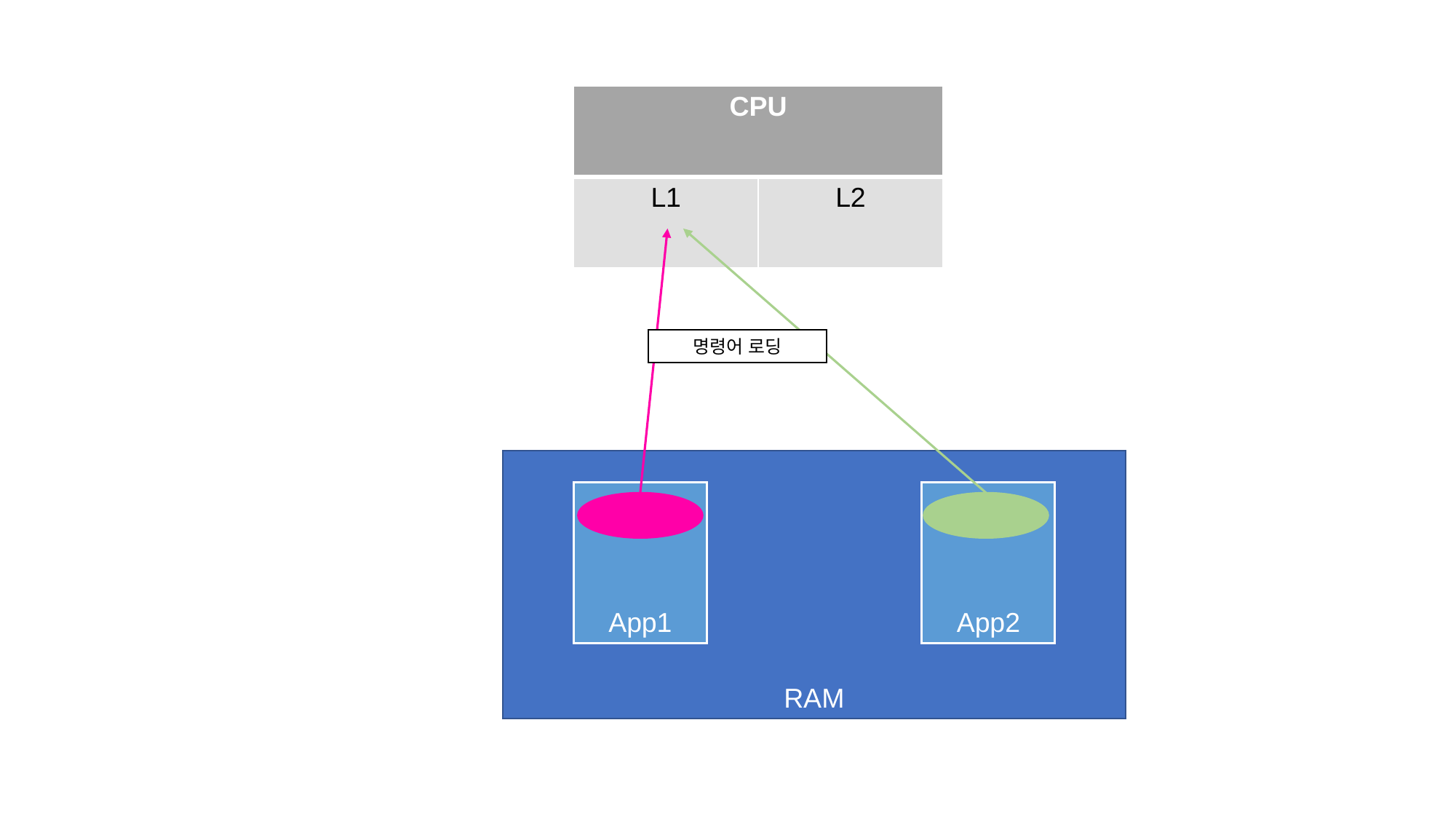

| CPU |  |
| --- | --- |
| L1 | L2 |
명령어 로딩
RAM
App1
App2